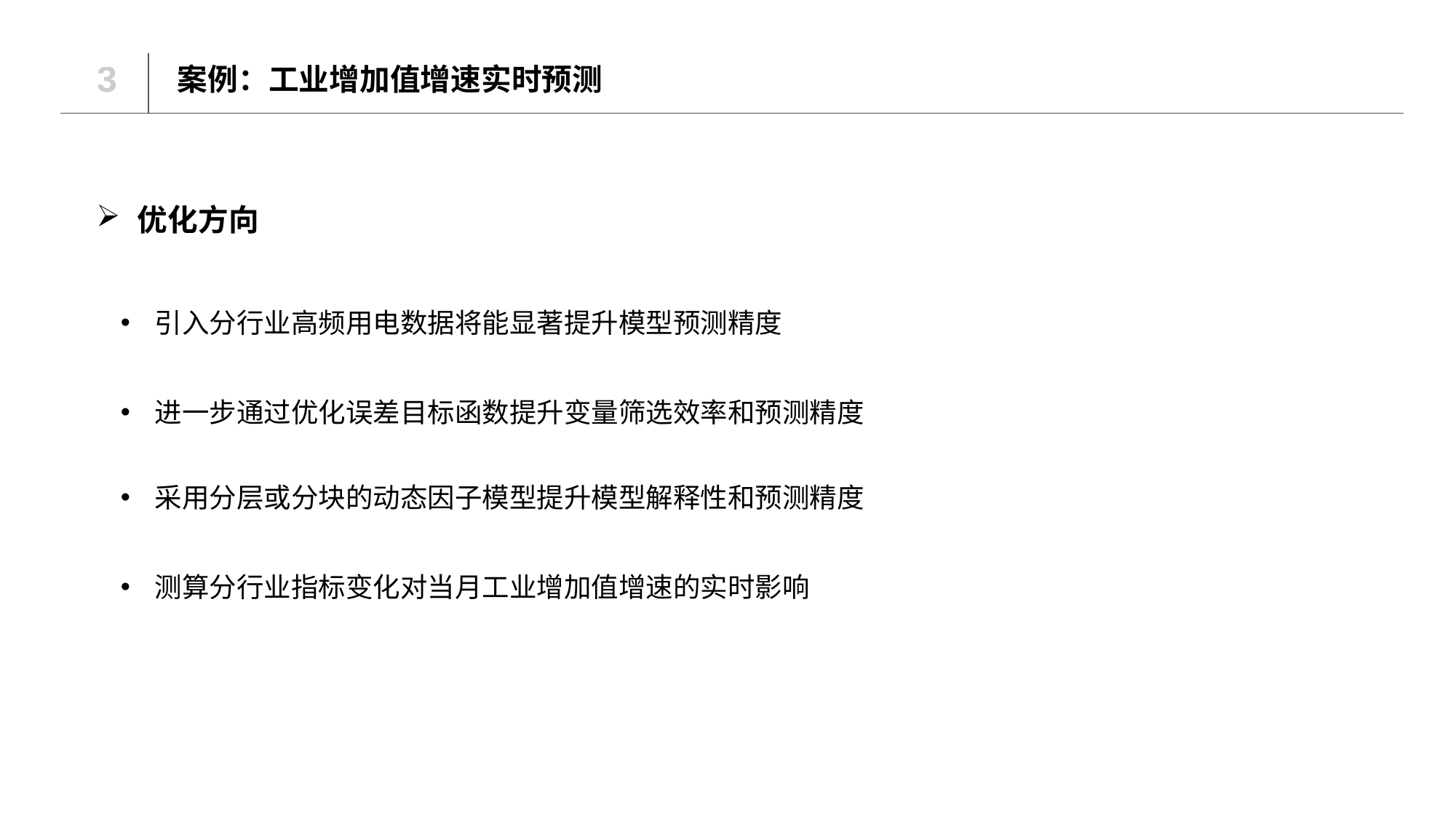

3
案例：工业增加值增速实时预测
优化方向
引入分行业高频用电数据将能显著提升模型预测精度
进一步通过优化误差目标函数提升变量筛选效率和预测精度
采用分层或分块的动态因子模型提升模型解释性和预测精度
测算分行业指标变化对当月工业增加值增速的实时影响